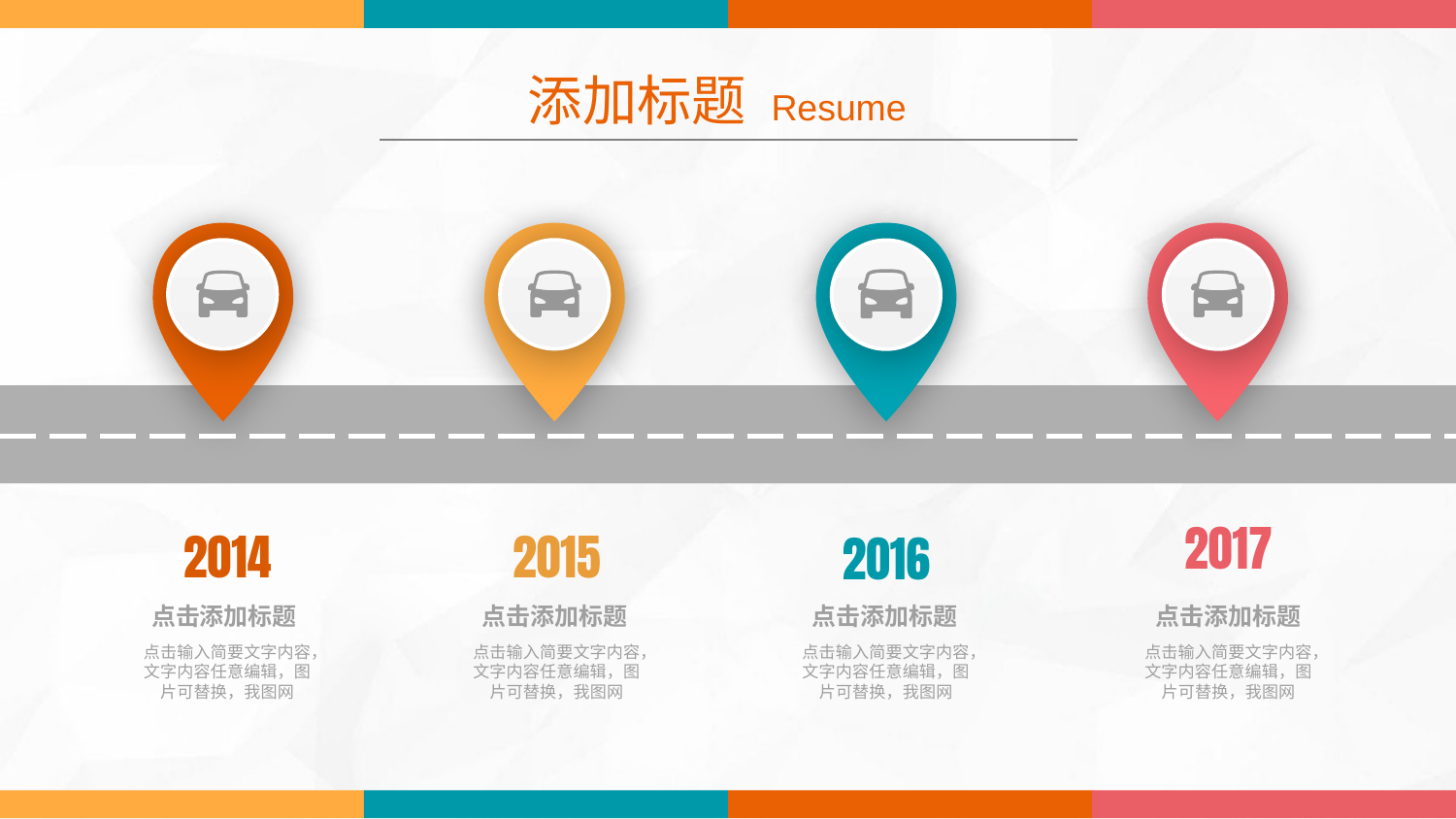

添加标题 Resume

2017
2014
2015
2016
点击添加标题
点击输入简要文字内容，文字内容任意编辑，图片可替换，我图网
点击添加标题
点击输入简要文字内容，文字内容任意编辑，图片可替换，我图网
点击添加标题
点击输入简要文字内容，文字内容任意编辑，图片可替换，我图网
点击添加标题
点击输入简要文字内容，文字内容任意编辑，图片可替换，我图网